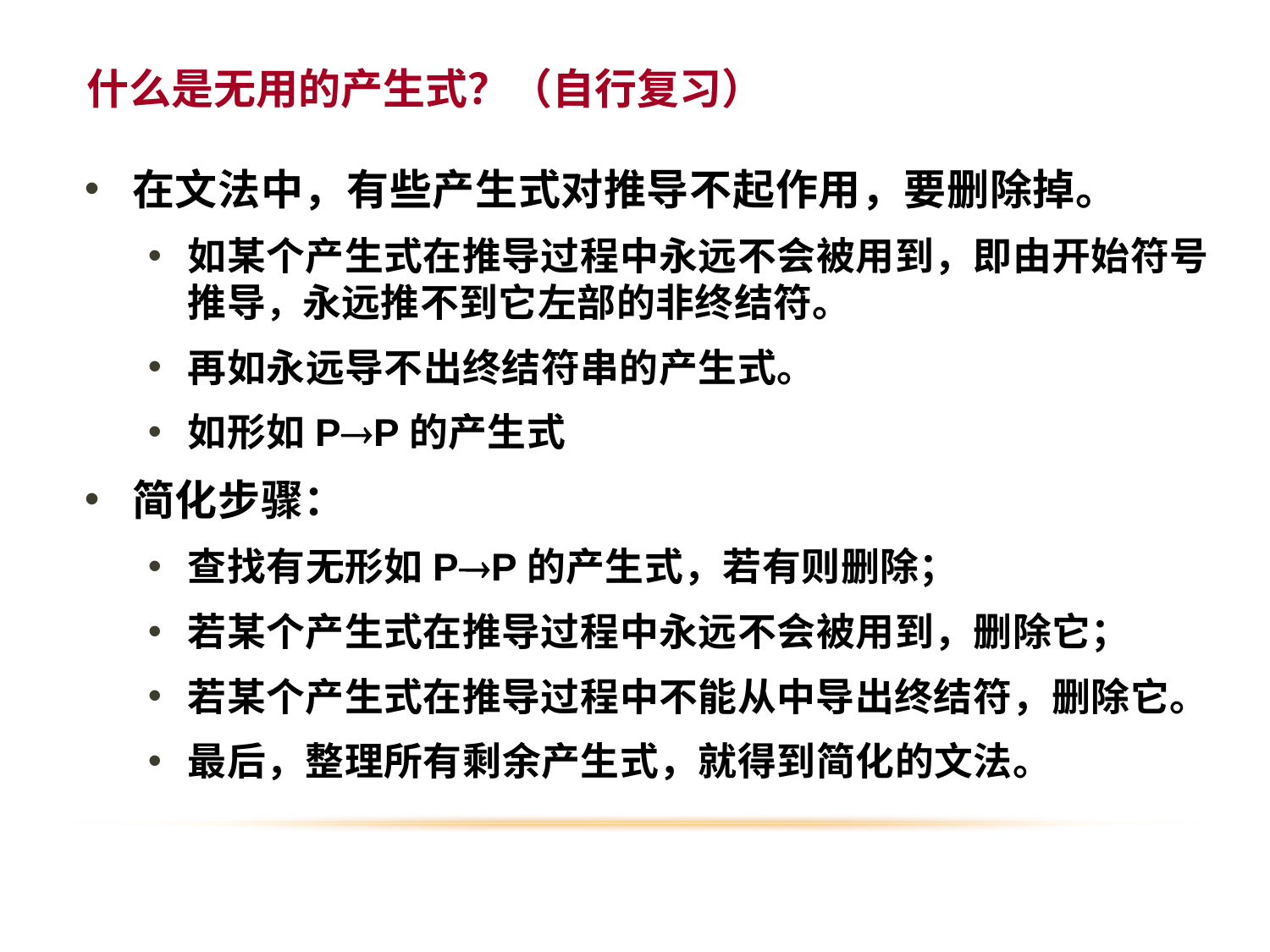

什么是无用的产生式？（自行复习）
在文法中，有些产生式对推导不起作用，要删除掉。
如某个产生式在推导过程中永远不会被用到，即由开始符号推导，永远推不到它左部的非终结符。
再如永远导不出终结符串的产生式。
如形如P→P的产生式
简化步骤：
查找有无形如P→P的产生式，若有则删除；
若某个产生式在推导过程中永远不会被用到，删除它；
若某个产生式在推导过程中不能从中导出终结符，删除它。
最后，整理所有剩余产生式，就得到简化的文法。

19